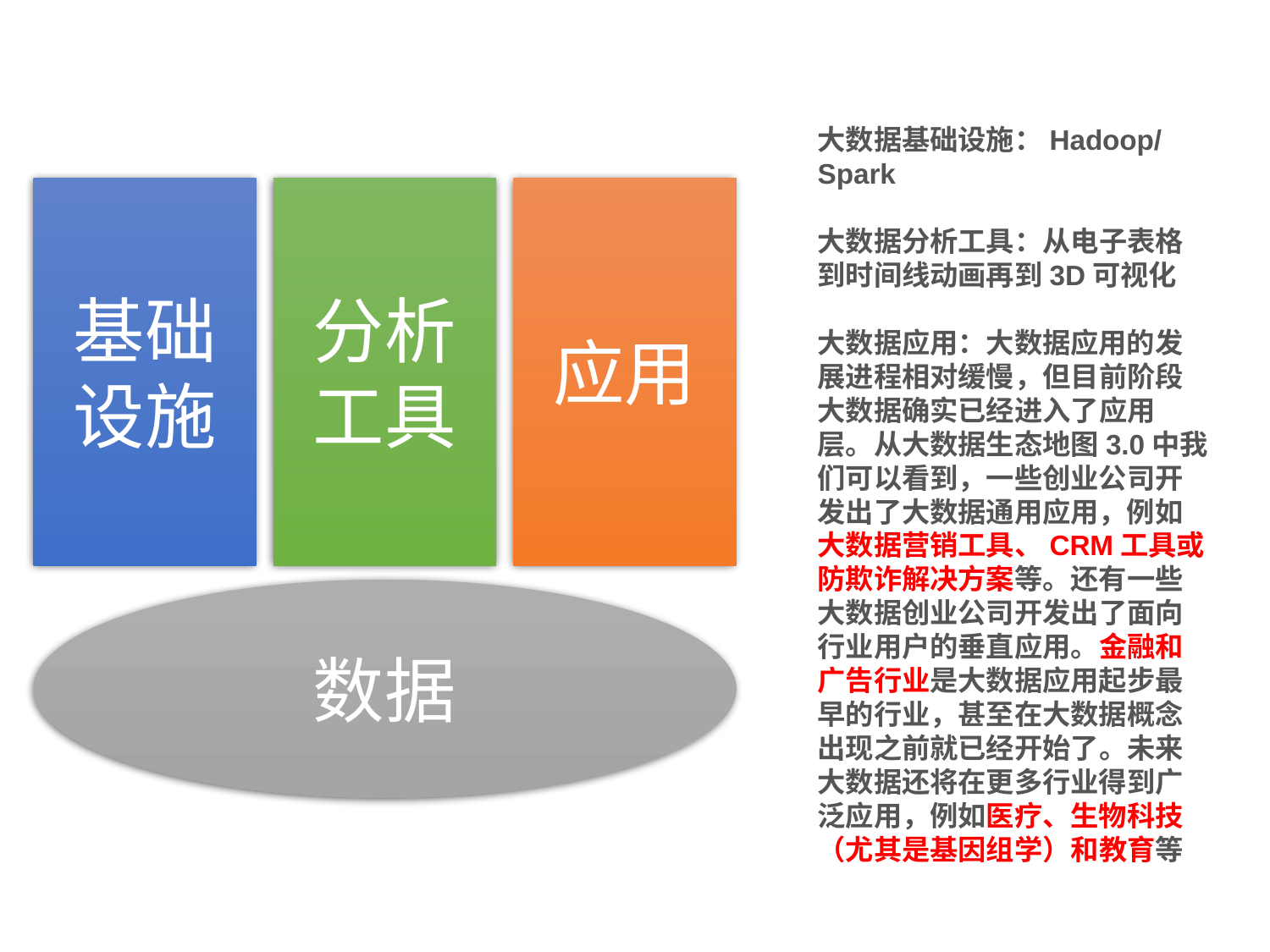

大数据基础设施：Hadoop/Spark

大数据分析工具：从电子表格到时间线动画再到3D可视化

大数据应用：大数据应用的发展进程相对缓慢，但目前阶段大数据确实已经进入了应用层。从大数据生态地图3.0中我们可以看到，一些创业公司开发出了大数据通用应用，例如大数据营销工具、CRM工具或防欺诈解决方案等。还有一些大数据创业公司开发出了面向行业用户的垂直应用。金融和广告行业是大数据应用起步最早的行业，甚至在大数据概念出现之前就已经开始了。未来大数据还将在更多行业得到广泛应用，例如医疗、生物科技（尤其是基因组学）和教育等
基础设施
分析工具
应用
数据